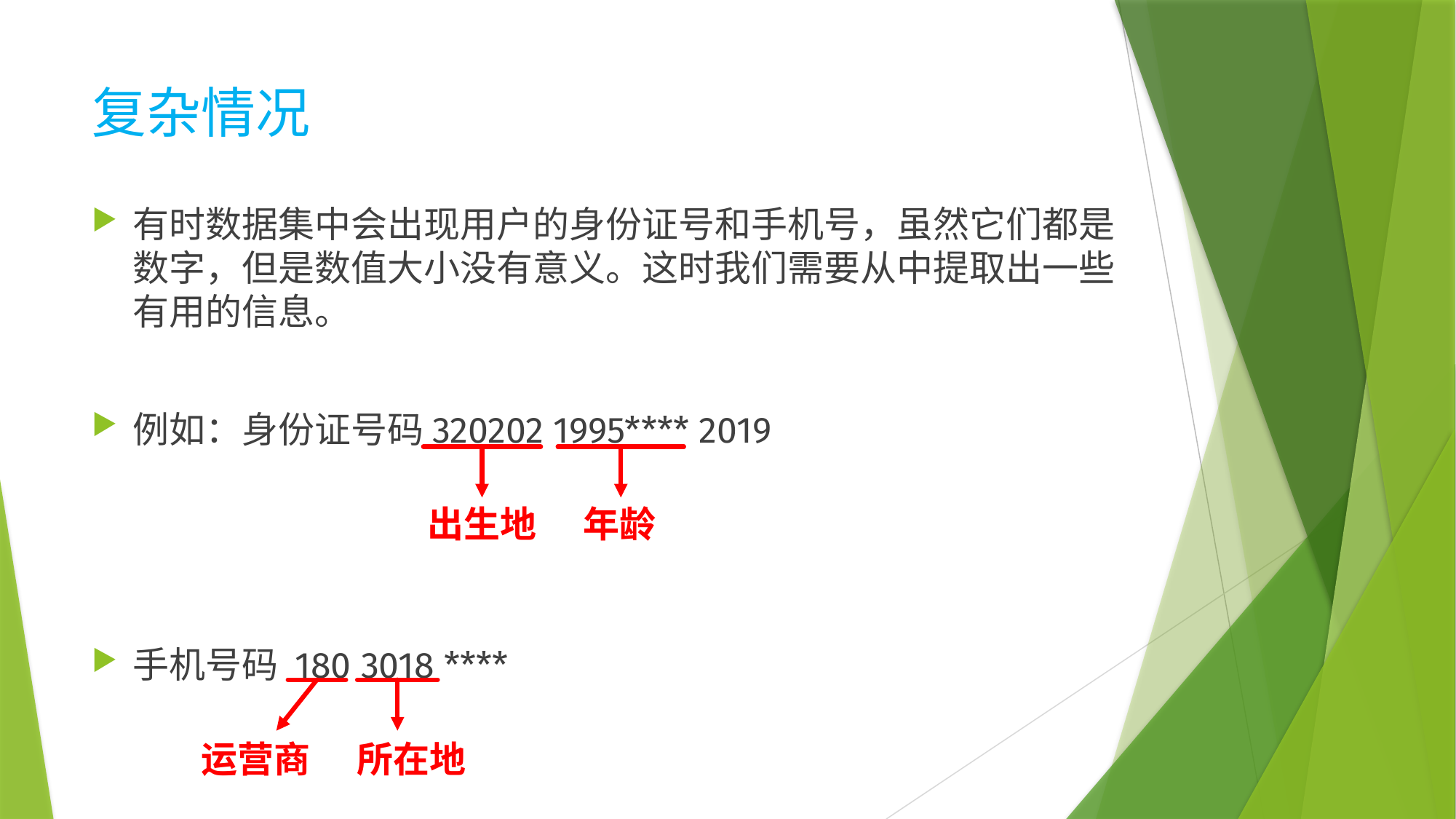

# 复杂情况
有时数据集中会出现用户的身份证号和手机号，虽然它们都是数字，但是数值大小没有意义。这时我们需要从中提取出一些有用的信息。

例如：身份证号码320202 1995**** 2019

手机号码 180 3018 ****

出生地
年龄
所在地
运营商